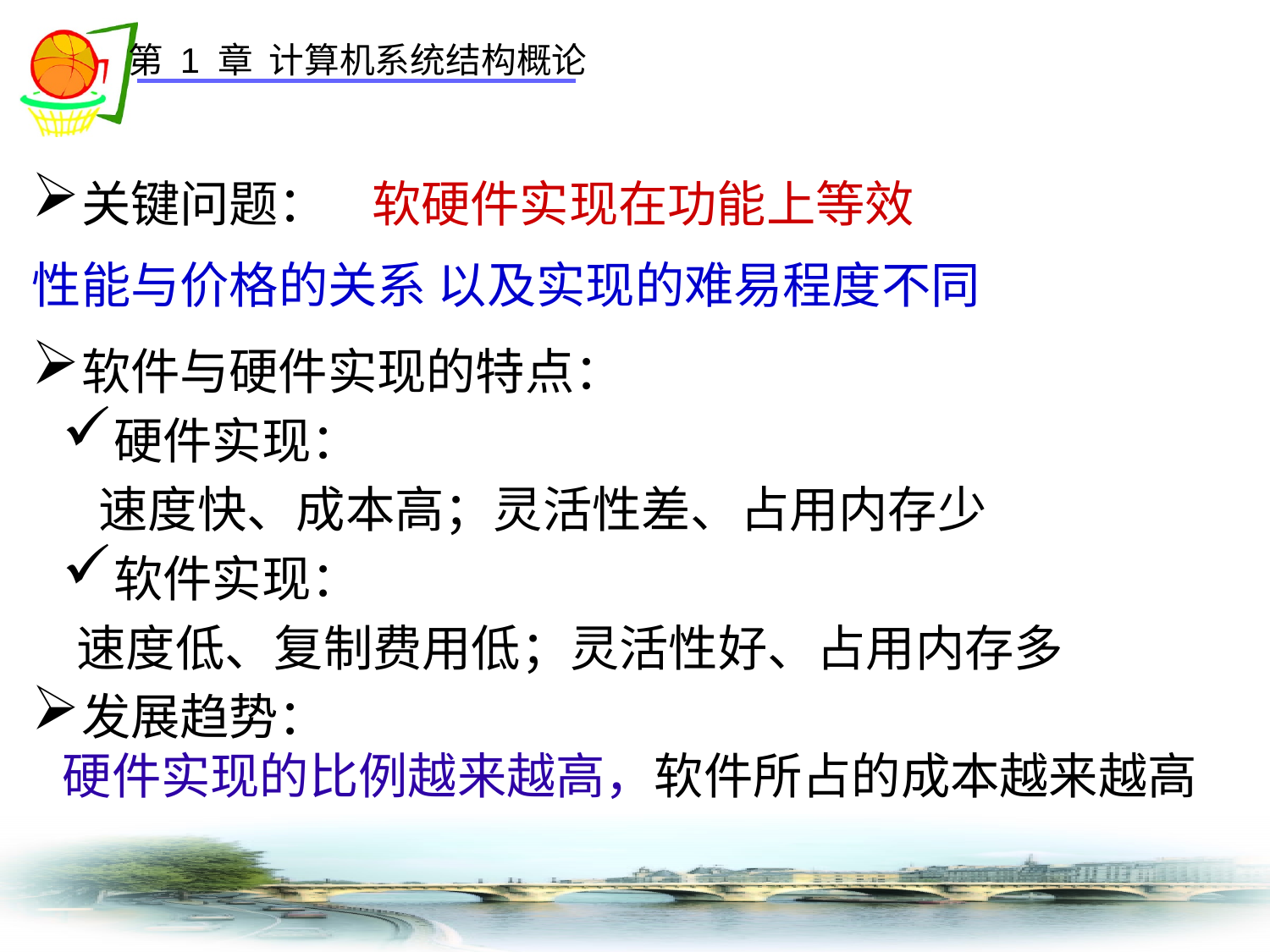

关键问题：    软硬件实现在功能上等效
性能与价格的关系 以及实现的难易程度不同
软件与硬件实现的特点：
硬件实现：
     速度快、成本高；灵活性差、占用内存少
软件实现：
   速度低、复制费用低；灵活性好、占用内存多
发展趋势：
硬件实现的比例越来越高，软件所占的成本越来越高